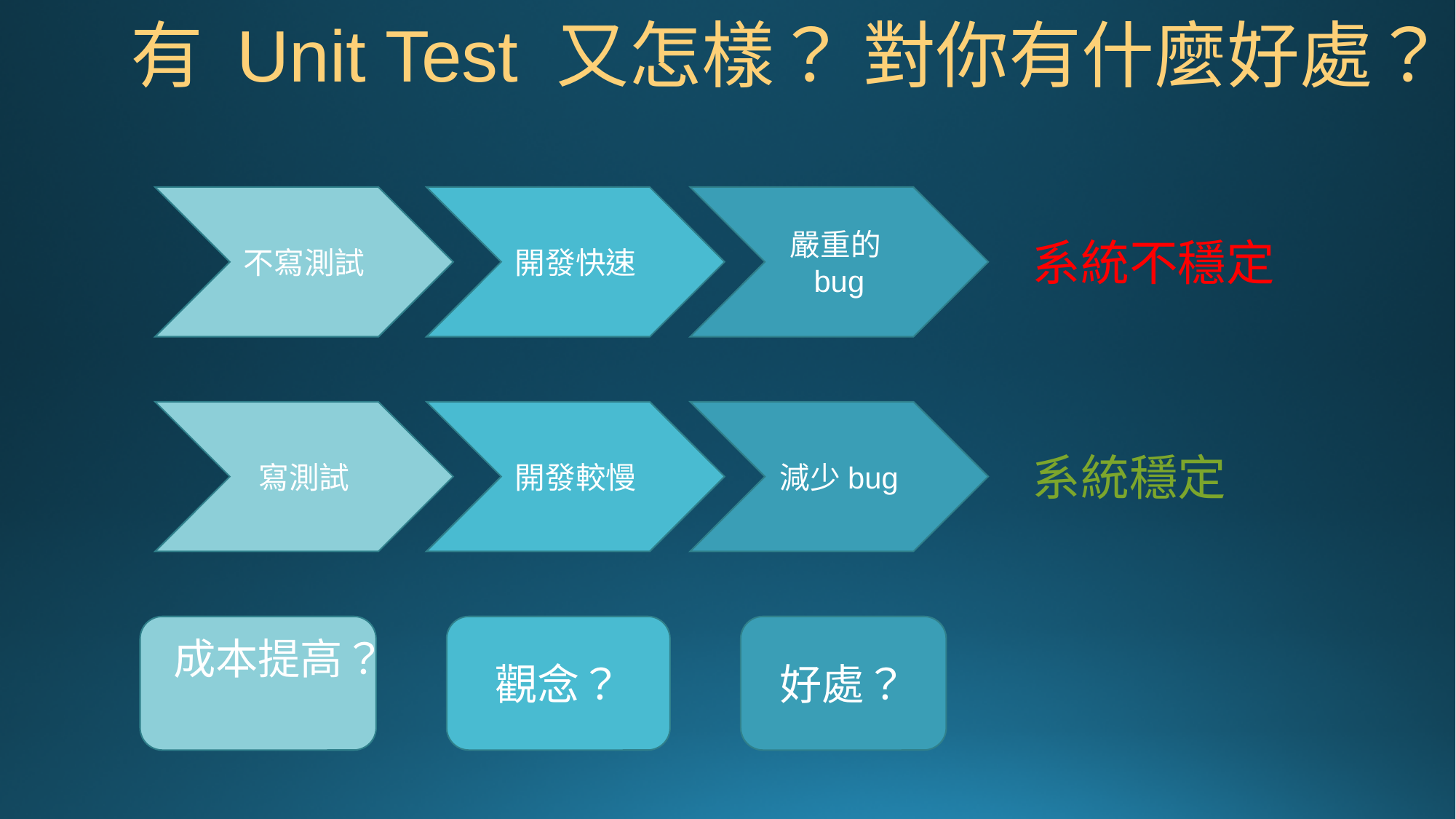

# 有 Unit Test 又怎樣？ 對你有什麼好處？
開發快速
嚴重的bug
不寫測試
系統不穩定
開發較慢
減少bug
寫測試
系統穩定
成本提高？
觀念？
好處？